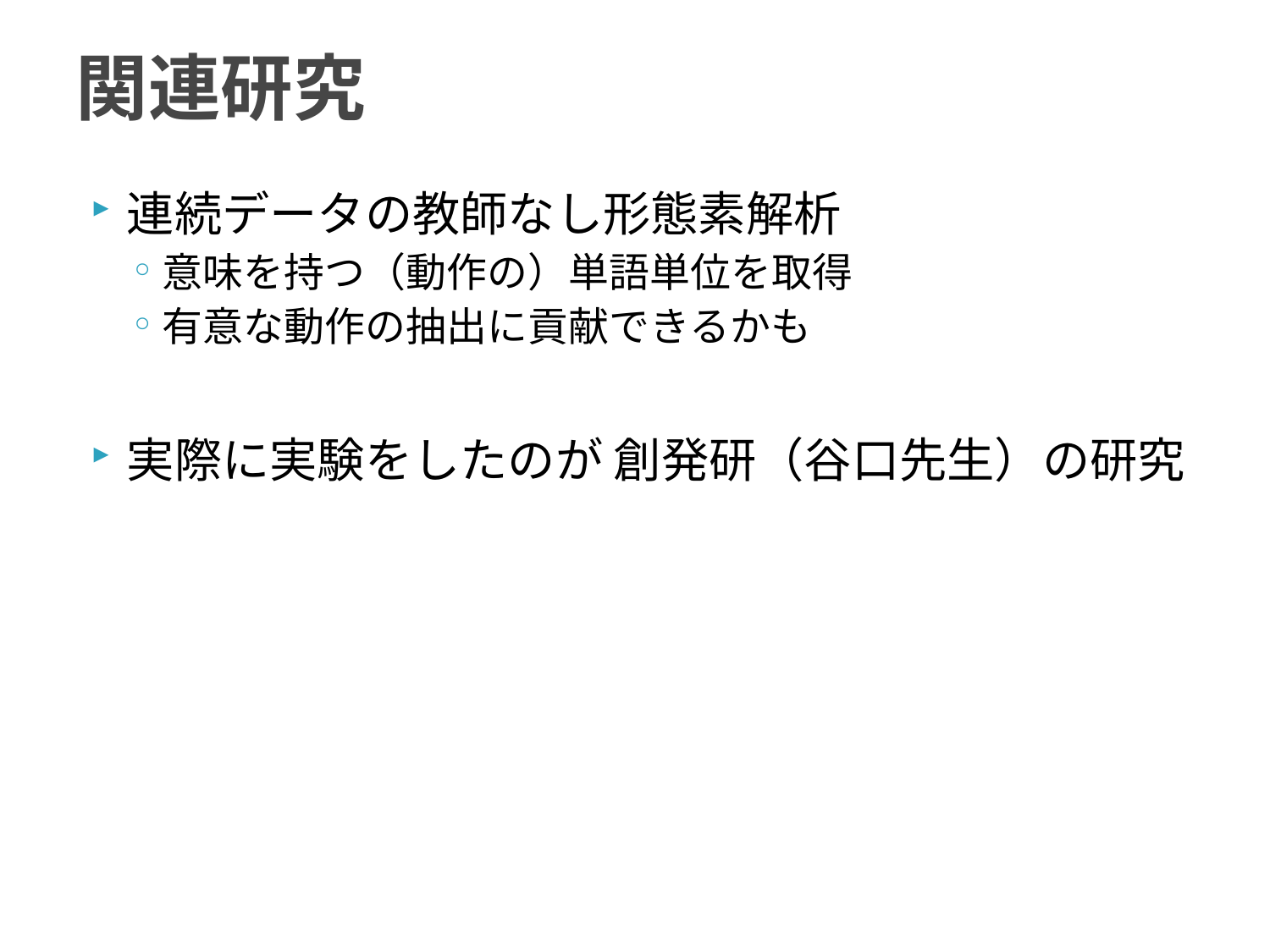

# 関連研究
連続データの教師なし形態素解析
意味を持つ（動作の）単語単位を取得
有意な動作の抽出に貢献できるかも

実際に実験をしたのが 創発研（谷口先生）の研究